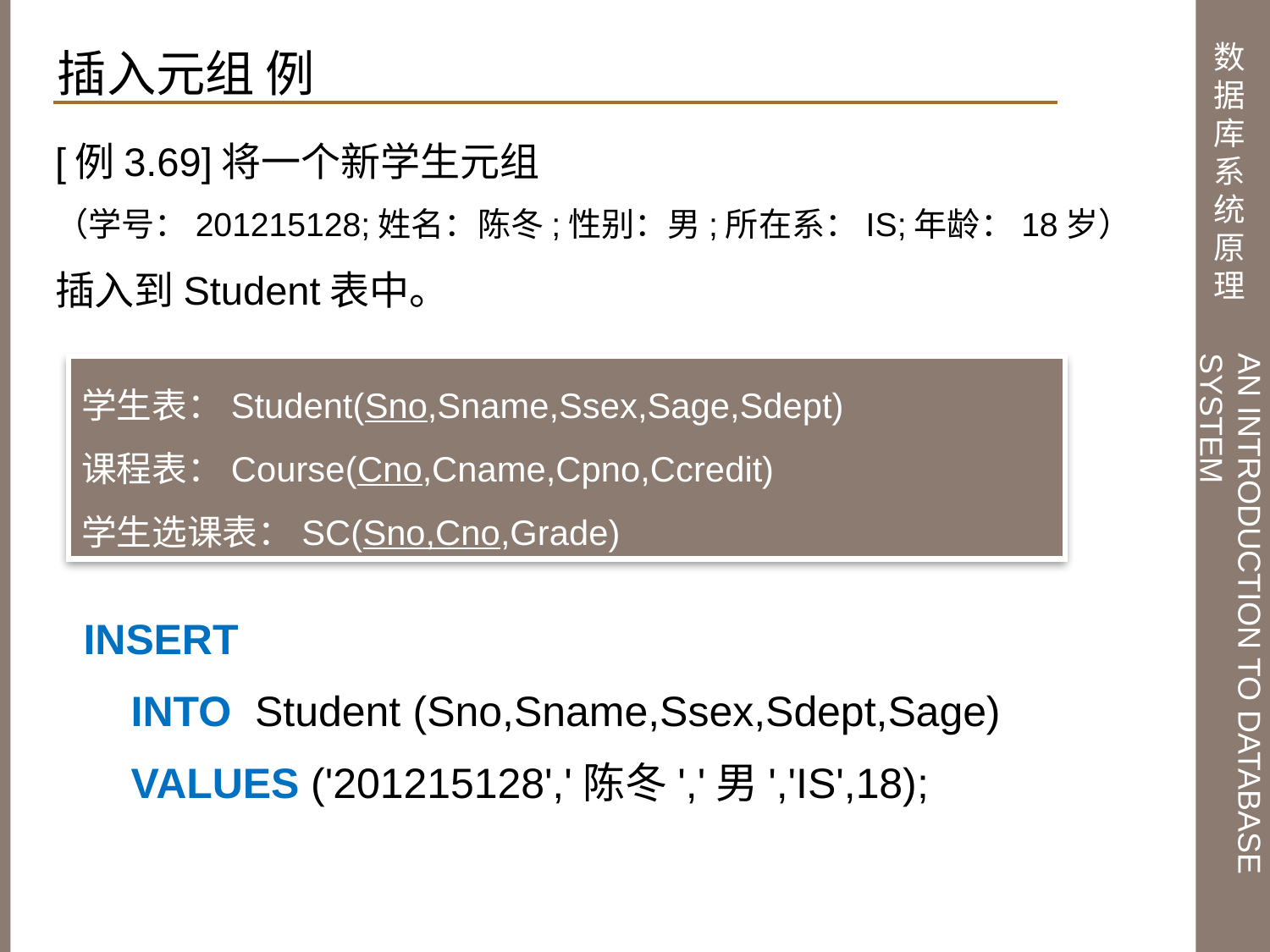

插入元组 例
[例3.69]将一个新学生元组
（学号：201215128;姓名：陈冬;性别：男;所在系：IS;年龄：18岁）
插入到Student表中。

学生表：Student(Sno,Sname,Ssex,Sage,Sdept)
课程表：Course(Cno,Cname,Cpno,Ccredit)
学生选课表：SC(Sno,Cno,Grade)
INSERT
    INTO  Student (Sno,Sname,Ssex,Sdept,Sage)
    VALUES ('201215128','陈冬','男','IS',18);